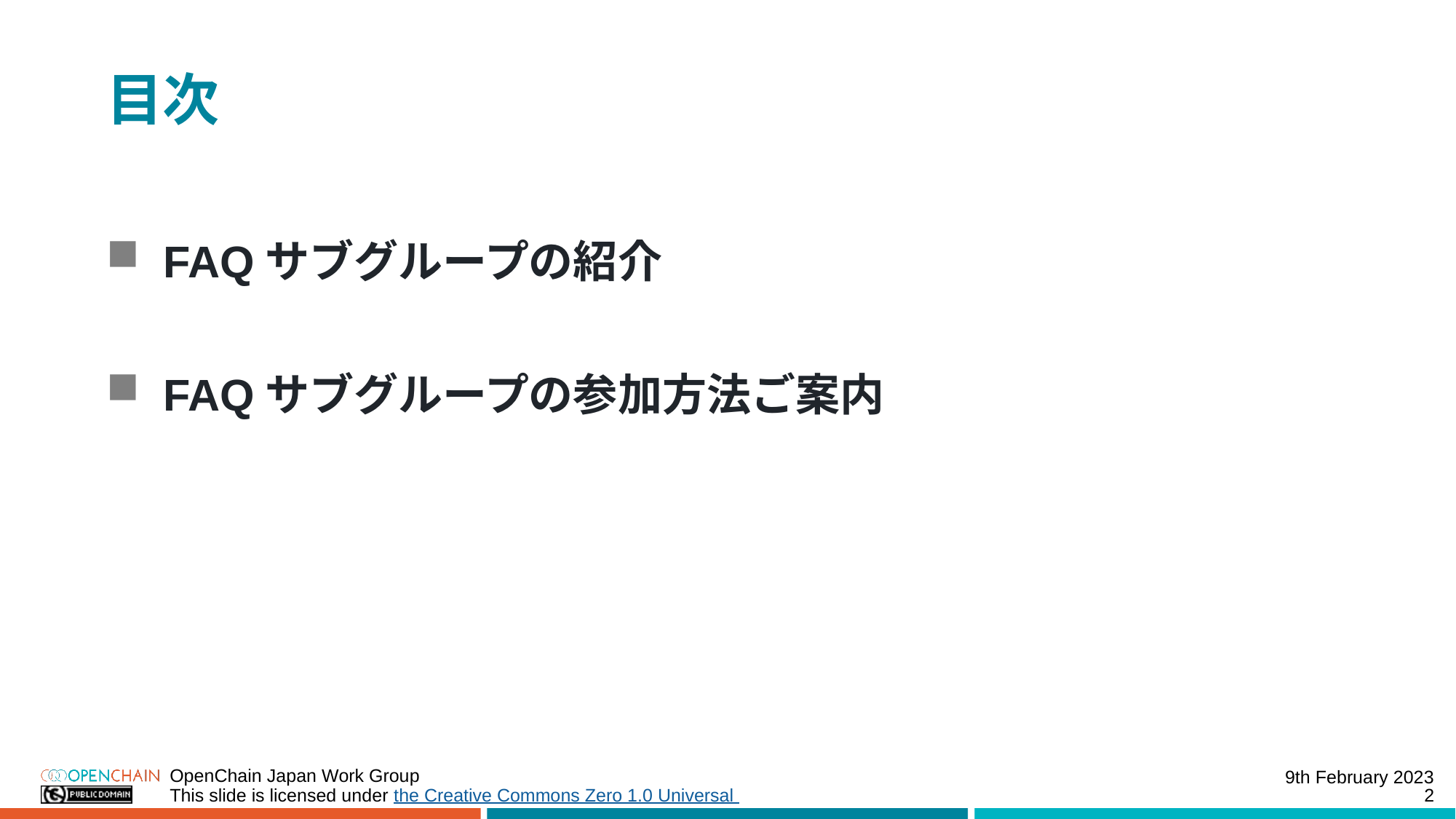

# 目次
FAQサブグループの紹介

FAQサブグループの参加方法ご案内
9th February 2023
OpenChain Japan Work Group
2